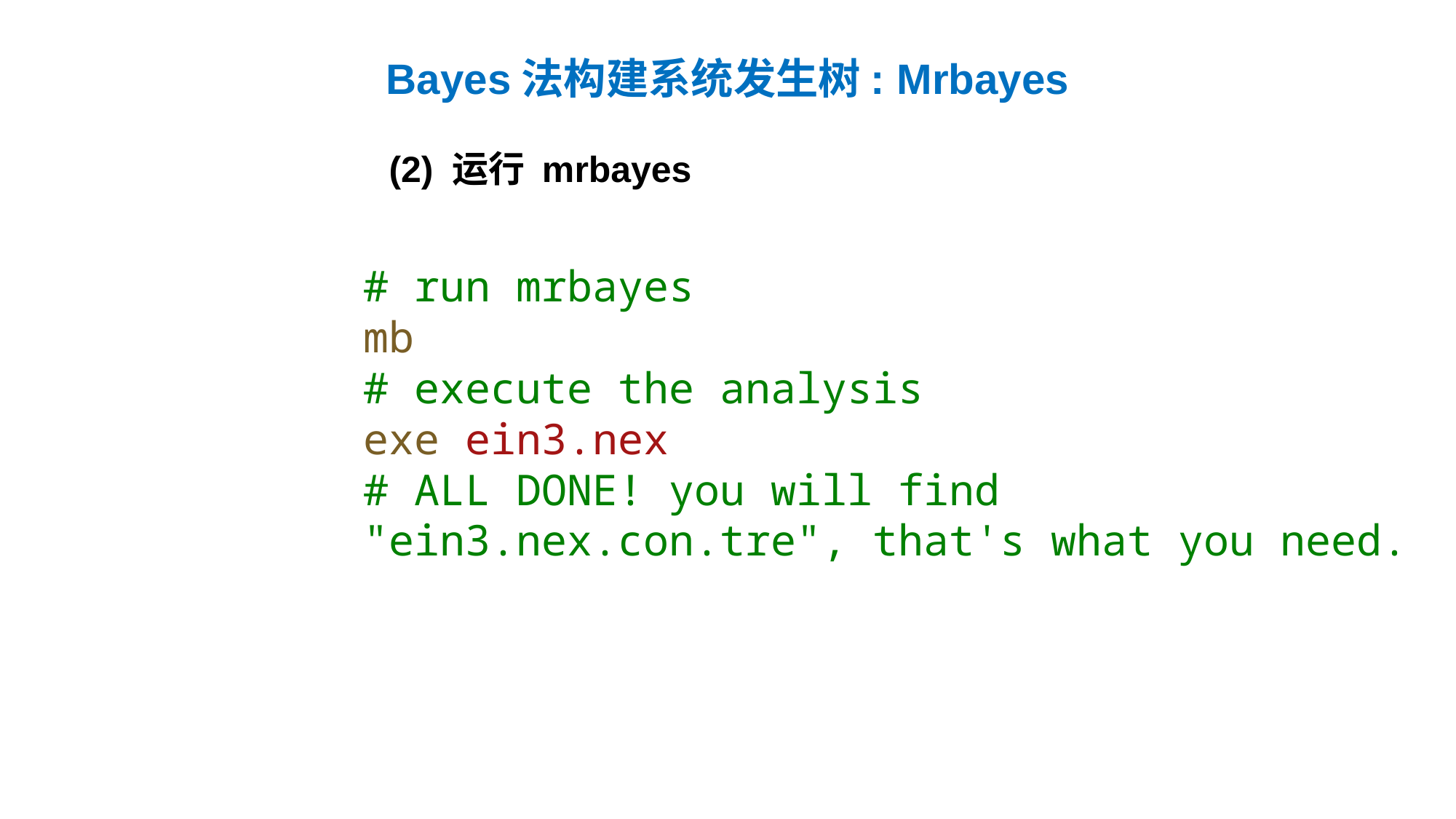

Bayes法构建系统发生树: Mrbayes
(2) 运行 mrbayes
# run mrbayes
mb
# execute the analysis
exe ein3.nex
# ALL DONE! you will find "ein3.nex.con.tre", that's what you need.